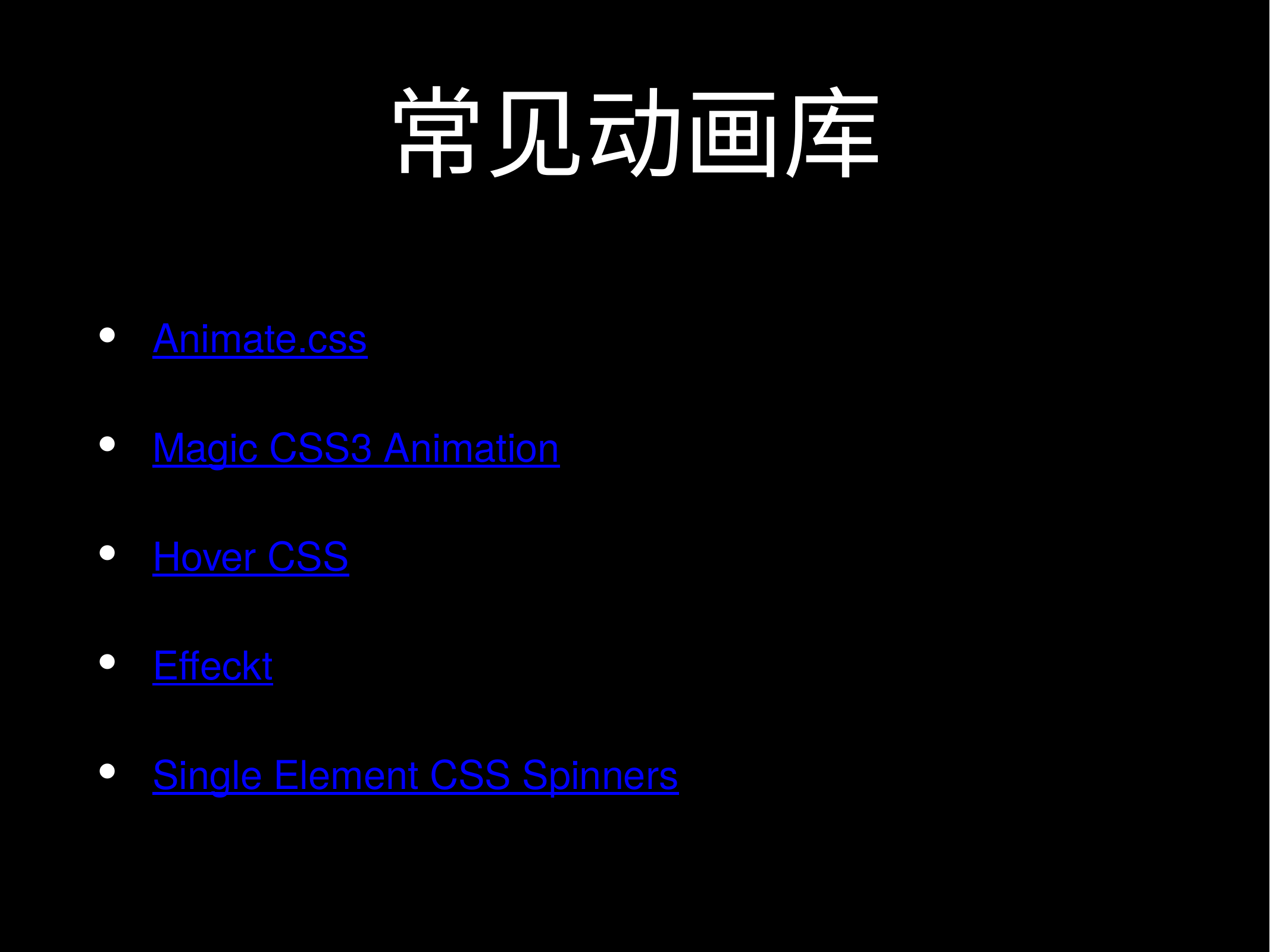

# 常见动画库
 Animate.css
 Magic CSS3 Animation
 Hover CSS
 Effeckt
 Single Element CSS Spinners